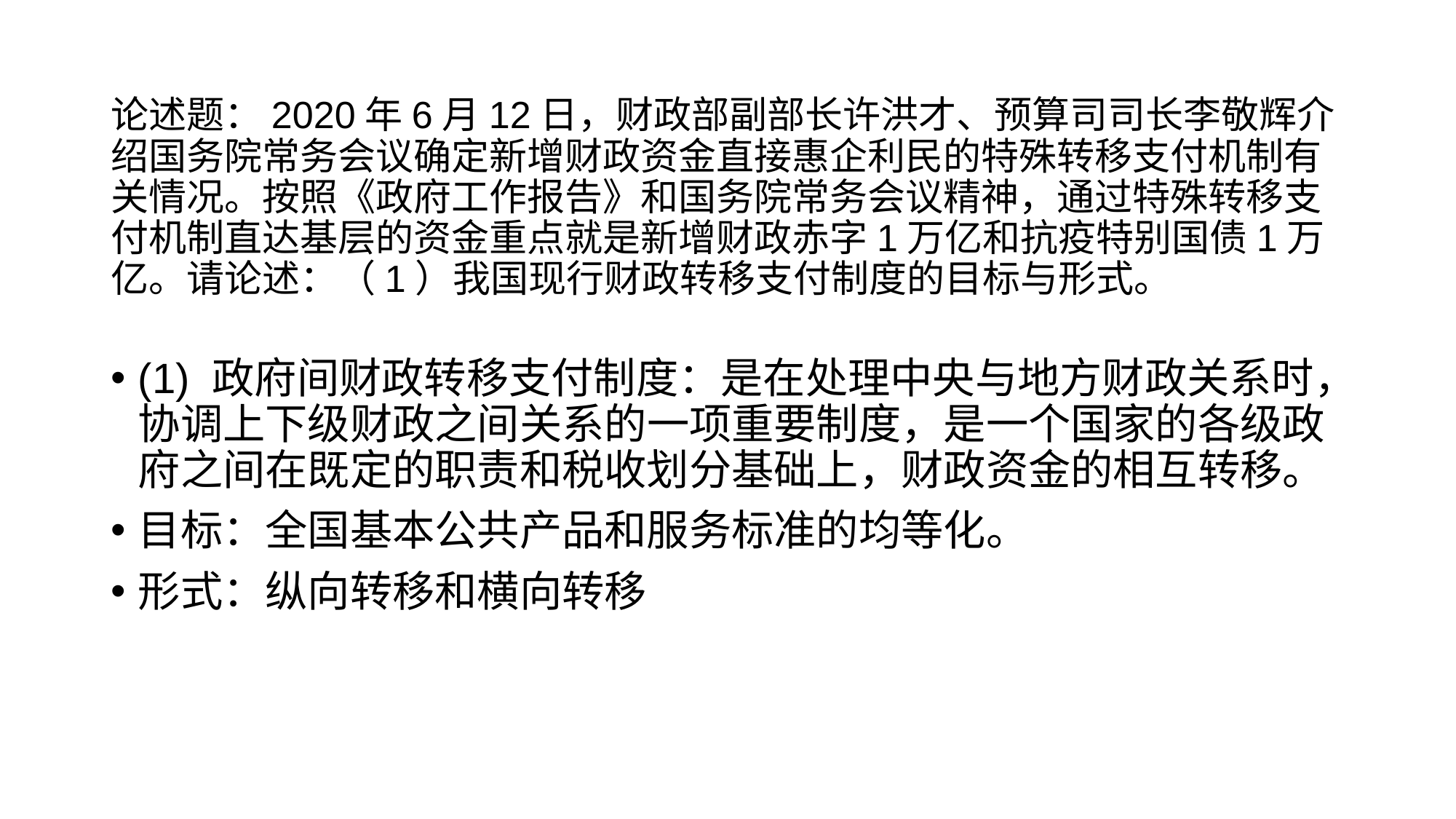

# 论述题：2020年6月12日，财政部副部长许洪才、预算司司长李敬辉介绍国务院常务会议确定新增财政资金直接惠企利民的特殊转移支付机制有关情况。按照《政府工作报告》和国务院常务会议精神，通过特殊转移支付机制直达基层的资金重点就是新增财政赤字1万亿和抗疫特别国债1万亿。请论述：（1）我国现行财政转移支付制度的目标与形式。
(1) 政府间财政转移支付制度：是在处理中央与地方财政关系时，协调上下级财政之间关系的一项重要制度，是一个国家的各级政府之间在既定的职责和税收划分基础上，财政资金的相互转移。
目标：全国基本公共产品和服务标准的均等化。
形式：纵向转移和横向转移